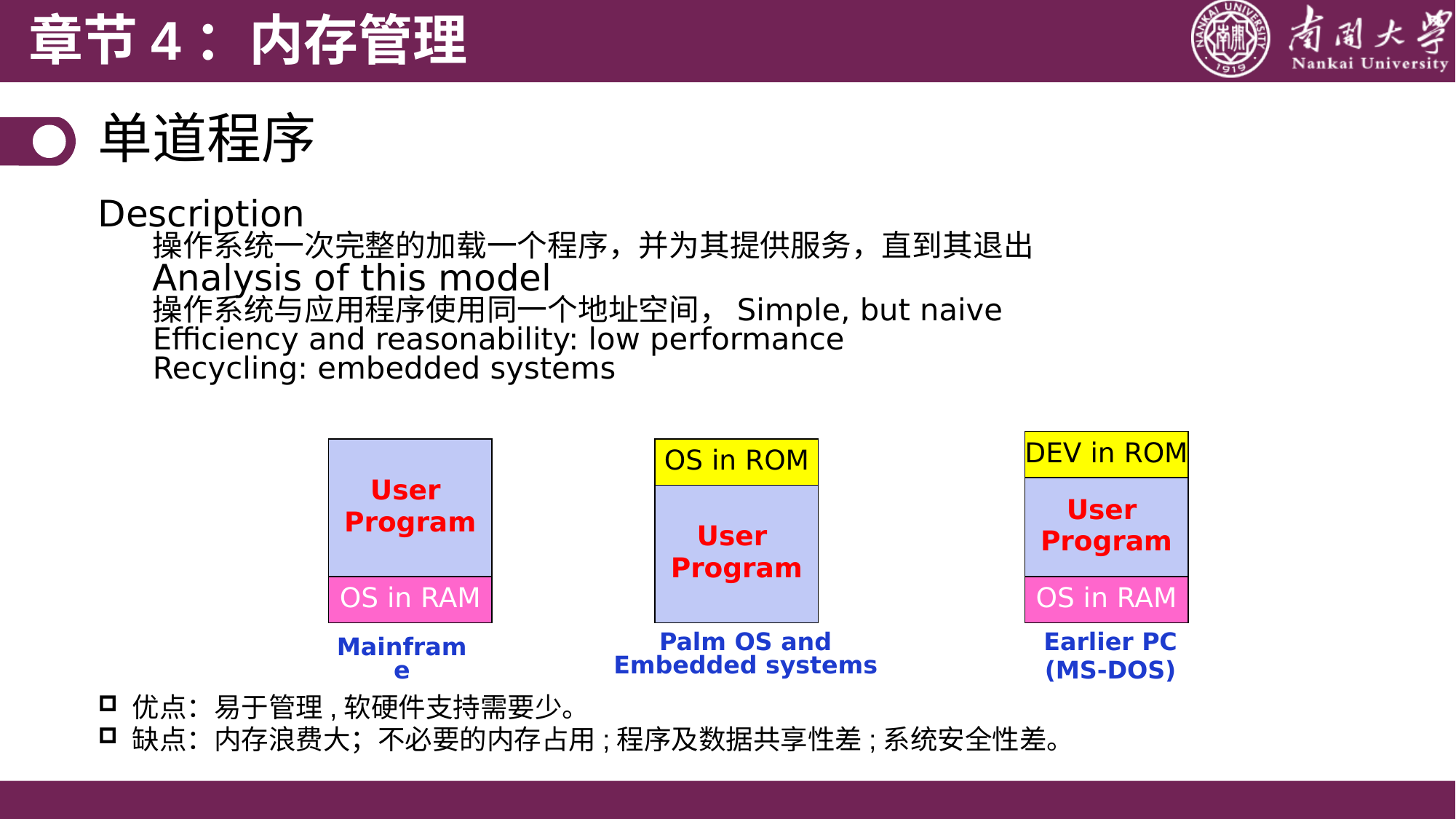

章节4：内存管理
# 单道程序
Description
操作系统一次完整的加载一个程序，并为其提供服务，直到其退出
Analysis of this model
操作系统与应用程序使用同一个地址空间，Simple, but naive
Efficiency and reasonability: low performance
Recycling: embedded systems
DEV in ROM
User
Program
OS in RAM
OS in ROM
User
Program
User
Program
OS in RAM
Palm OS and Embedded systems
Earlier PC
(MS-DOS)
Mainframe
优点：易于管理,软硬件支持需要少。
缺点：内存浪费大；不必要的内存占用;程序及数据共享性差;系统安全性差。